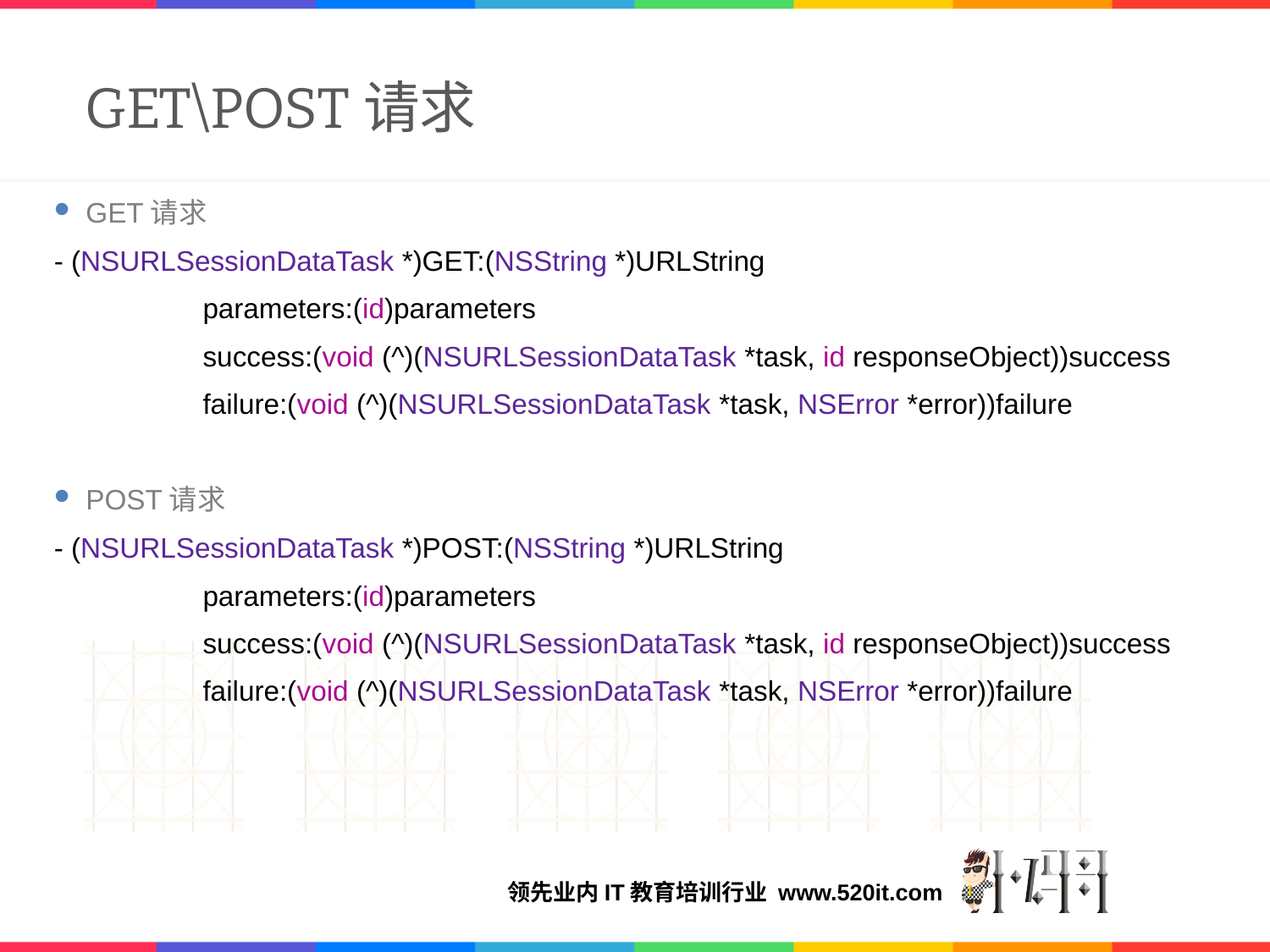

# GET\POST请求

GET请求
- (NSURLSessionDataTask *)GET:(NSString *)URLString
                   parameters:(id)parameters
                   success:(void (^)(NSURLSessionDataTask *task, id responseObject))success
                   failure:(void (^)(NSURLSessionDataTask *task, NSError *error))failure

POST请求
- (NSURLSessionDataTask *)POST:(NSString *)URLString
                   parameters:(id)parameters
                   success:(void (^)(NSURLSessionDataTask *task, id responseObject))success
                   failure:(void (^)(NSURLSessionDataTask *task, NSError *error))failure